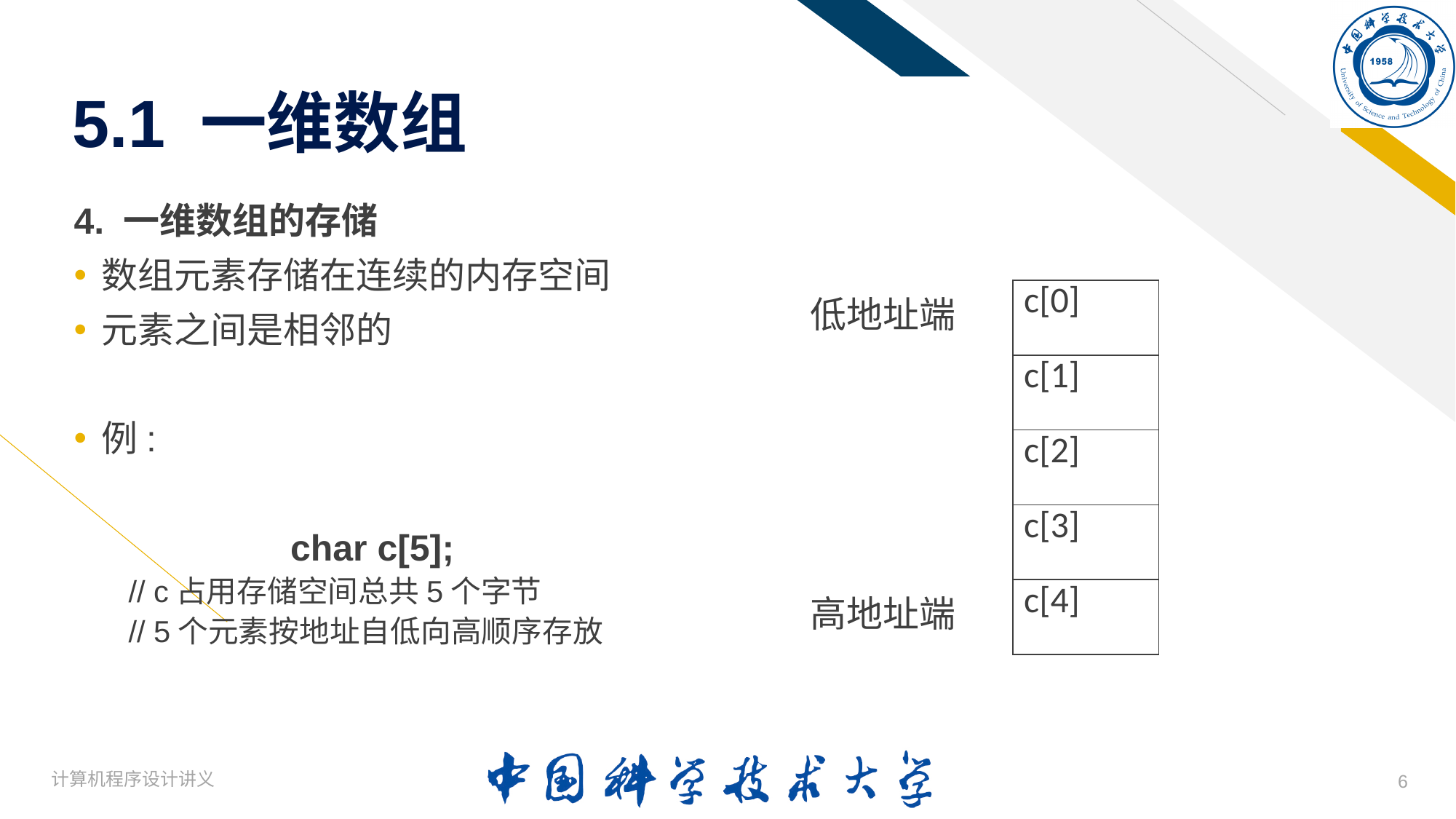

# 5.1 一维数组
4. 一维数组的存储
数组元素存储在连续的内存空间
元素之间是相邻的

例:

char c[5];
// c占用存储空间总共5个字节
// 5个元素按地址自低向高顺序存放
| 低地址端 |
| --- |
|  |
|  |
|  |
| 高地址端 |
| c[0] |
| --- |
| c[1] |
| c[2] |
| c[3] |
| c[4] |
计算机程序设计讲义
6